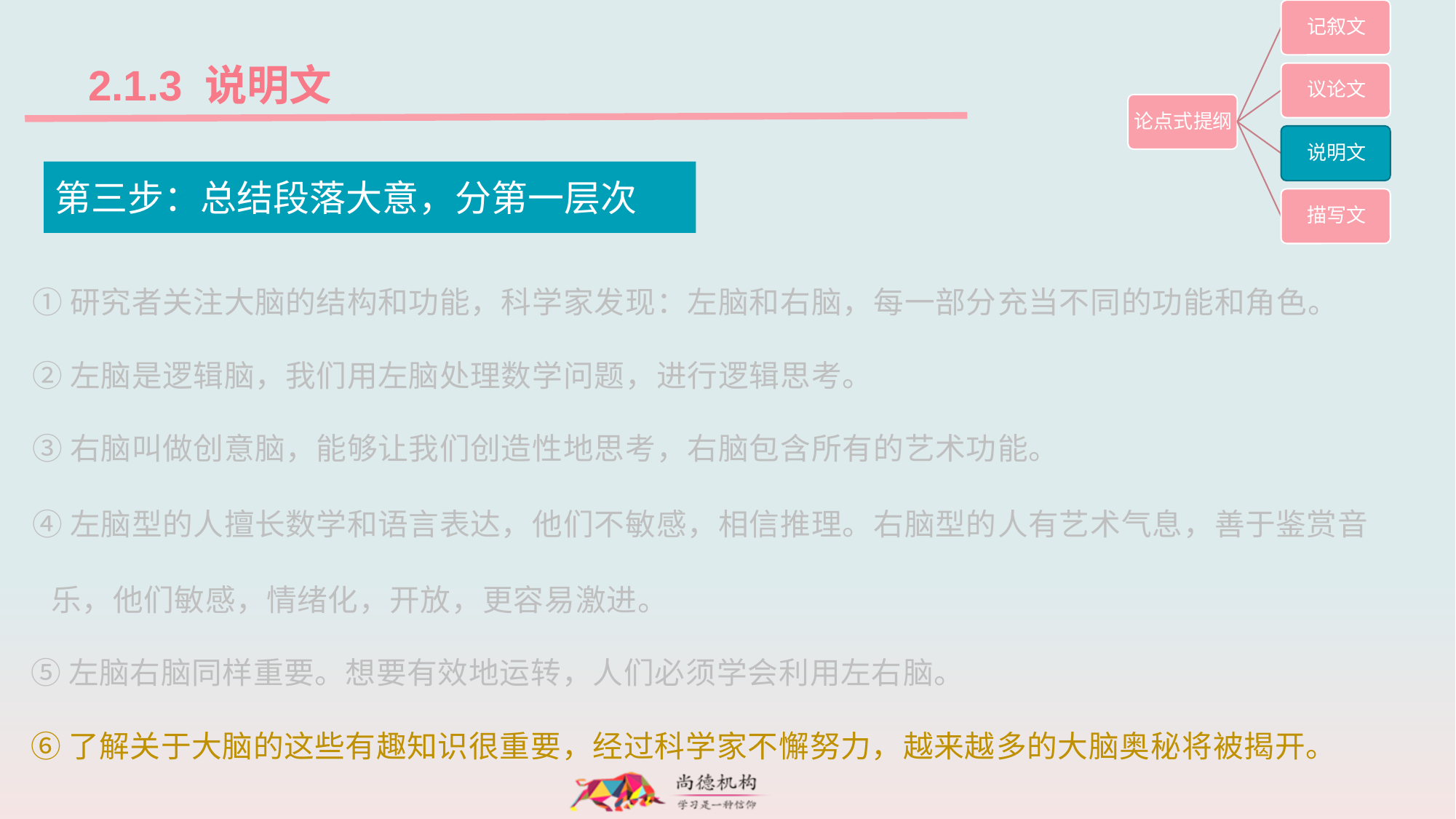

论点式提纲

记叙文

议论文

说明文

描写文
2.1.3 说明文
第三步：总结段落大意，分第一层次
①研究者关注大脑的结构和功能，科学家发现：左脑和右脑，每一部分充当不同的功能和角色。

②左脑是逻辑脑，我们用左脑处理数学问题，进行逻辑思考。

③右脑叫做创意脑，能够让我们创造性地思考，右脑包含所有的艺术功能。
④左脑型的人擅长数学和语言表达，他们不敏感，相信推理。右脑型的人有艺术气息，善于鉴赏音乐，他们敏感，情绪化，开放，更容易激进。

⑤左脑右脑同样重要。想要有效地运转，人们必须学会利用左右脑。

⑥了解关于大脑的这些有趣知识很重要，经过科学家不懈努力，越来越多的大脑奥秘将被揭开。